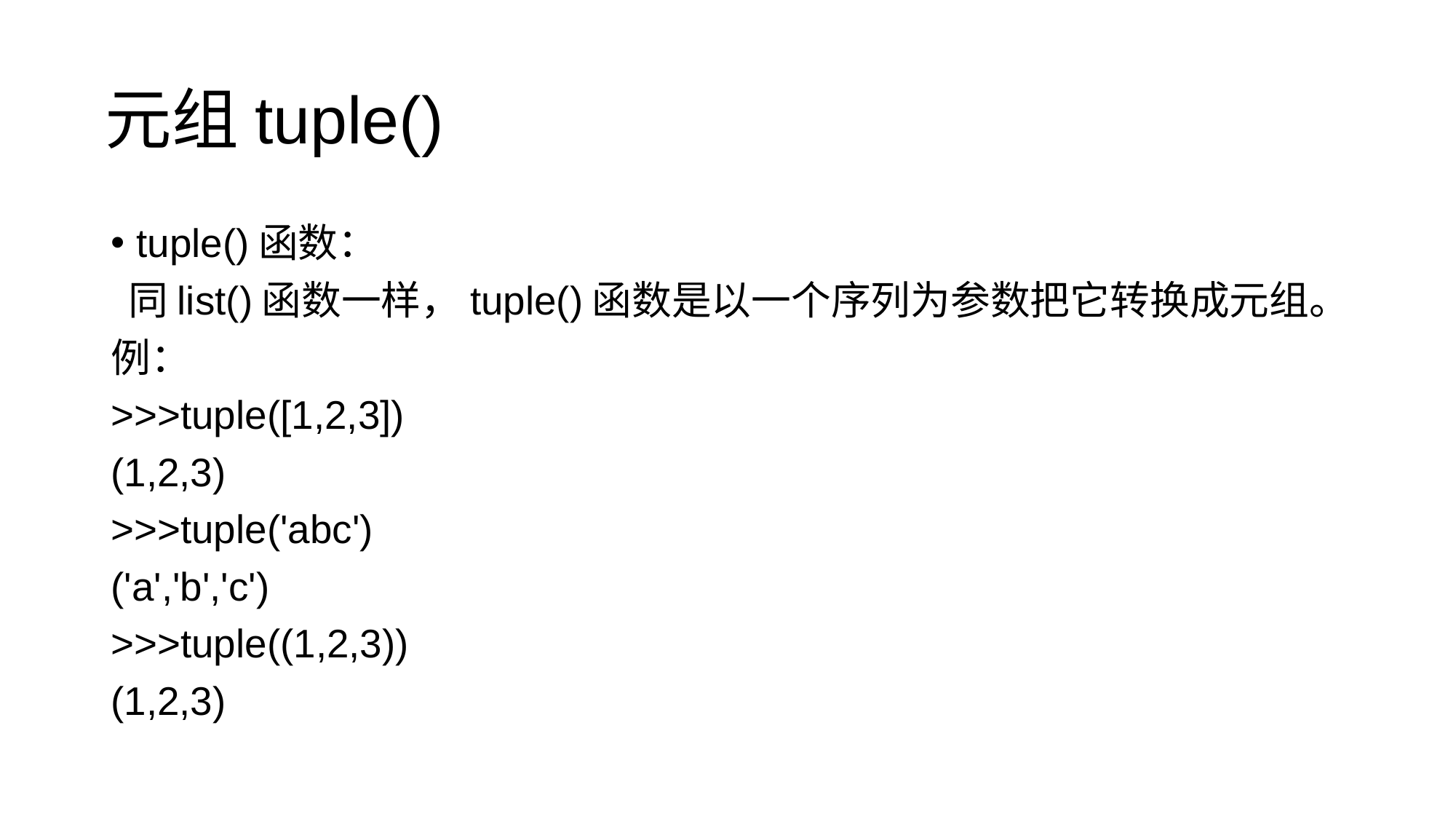

元组tuple()
tuple()函数：
 同list()函数一样，tuple()函数是以一个序列为参数把它转换成元组。
例：
>>>tuple([1,2,3])
(1,2,3)
>>>tuple('abc')
('a','b','c')
>>>tuple((1,2,3))
(1,2,3)